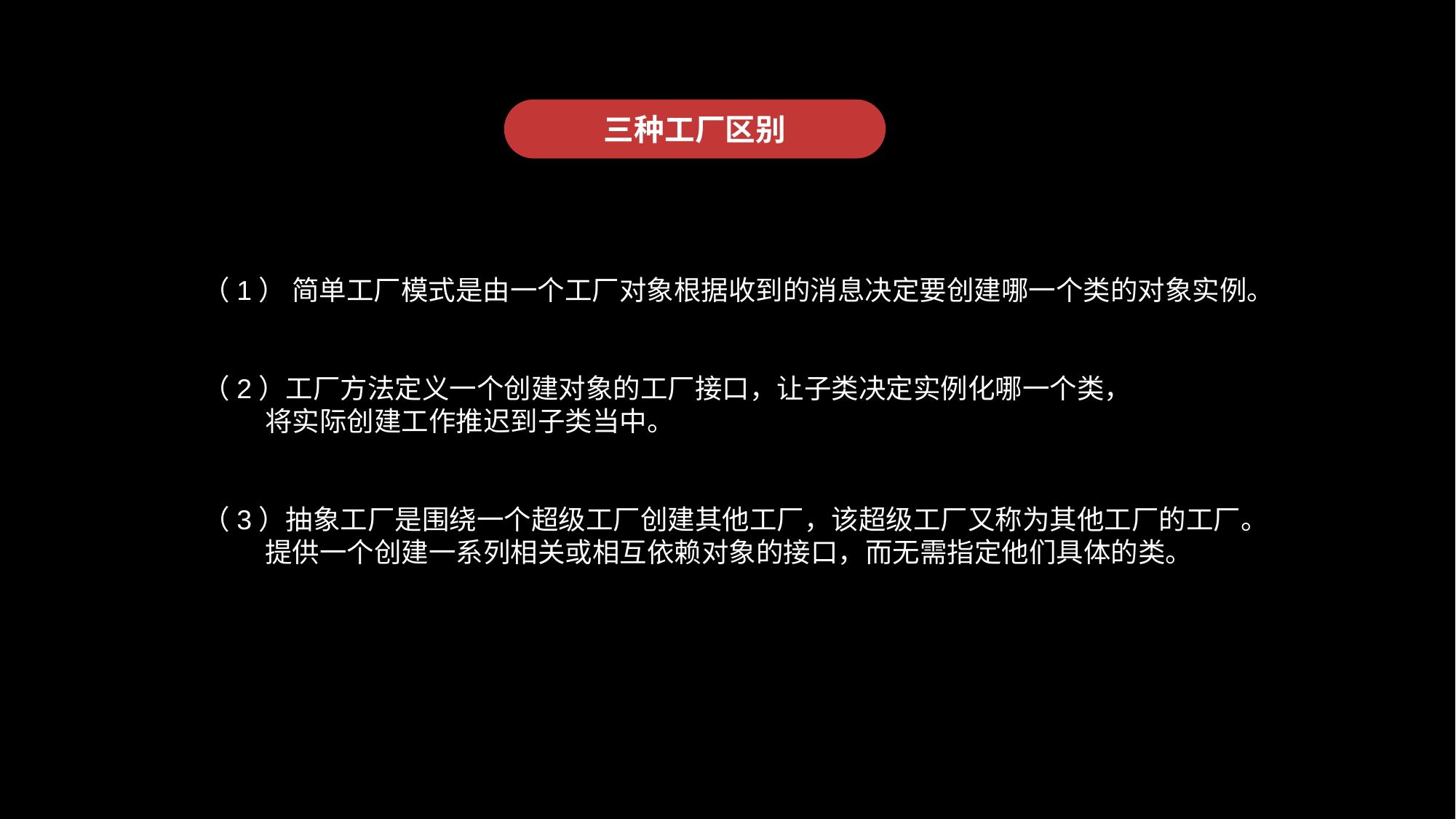

三种工厂区别
（1） 简单工厂模式是由一个工厂对象根据收到的消息决定要创建哪一个类的对象实例。

（2）工厂方法定义一个创建对象的工厂接口，让子类决定实例化哪一个类，
         将实际创建工作推迟到子类当中。

（3）抽象工厂是围绕一个超级工厂创建其他工厂，该超级工厂又称为其他工厂的工厂。
         提供一个创建一系列相关或相互依赖对象的接口，而无需指定他们具体的类。